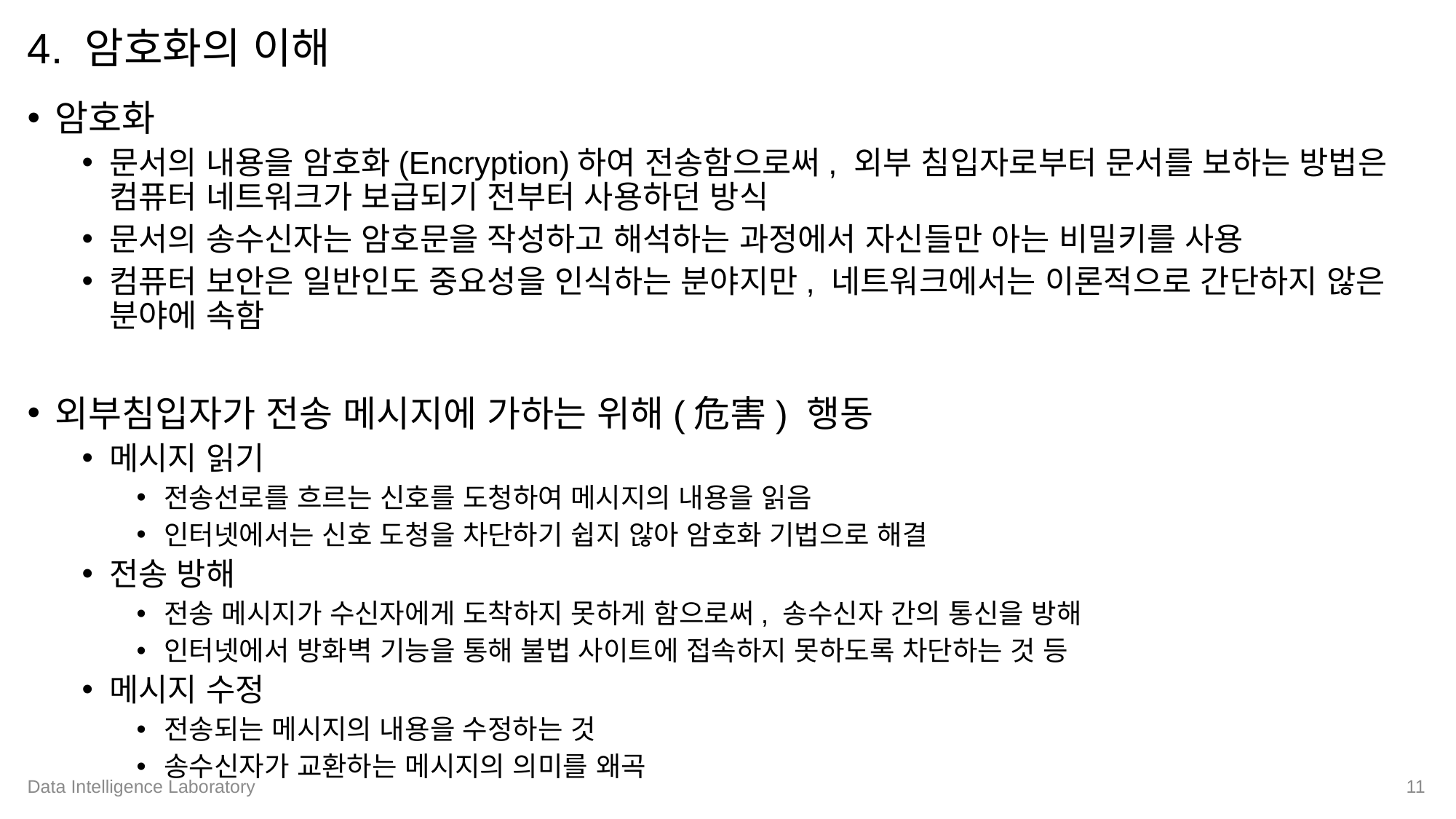

# 4. 암호화의 이해
암호화
문서의 내용을 암호화(Encryption)하여 전송함으로써, 외부 침입자로부터 문서를 보하는 방법은 컴퓨터 네트워크가 보급되기 전부터 사용하던 방식
문서의 송수신자는 암호문을 작성하고 해석하는 과정에서 자신들만 아는 비밀키를 사용
컴퓨터 보안은 일반인도 중요성을 인식하는 분야지만, 네트워크에서는 이론적으로 간단하지 않은 분야에 속함

외부침입자가 전송 메시지에 가하는 위해(危害) 행동
메시지 읽기
전송선로를 흐르는 신호를 도청하여 메시지의 내용을 읽음
인터넷에서는 신호 도청을 차단하기 쉽지 않아 암호화 기법으로 해결
전송 방해
전송 메시지가 수신자에게 도착하지 못하게 함으로써, 송수신자 간의 통신을 방해
인터넷에서 방화벽 기능을 통해 불법 사이트에 접속하지 못하도록 차단하는 것 등
메시지 수정
전송되는 메시지의 내용을 수정하는 것
송수신자가 교환하는 메시지의 의미를 왜곡

Data Intelligence Laboratory
11